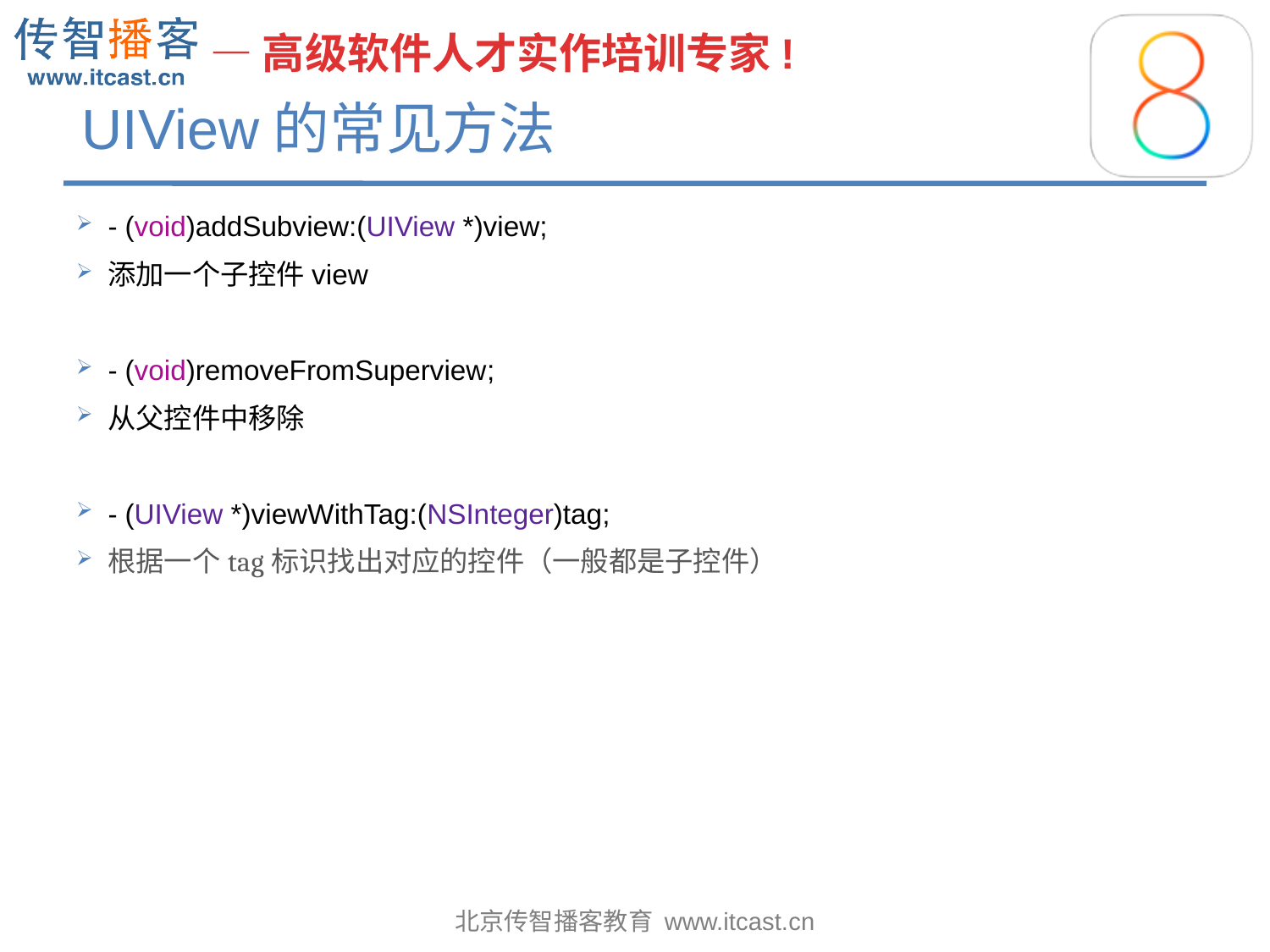

# UIView的常见方法
- (void)addSubview:(UIView *)view;
添加一个子控件view

- (void)removeFromSuperview;
从父控件中移除

- (UIView *)viewWithTag:(NSInteger)tag;
根据一个tag标识找出对应的控件（一般都是子控件）